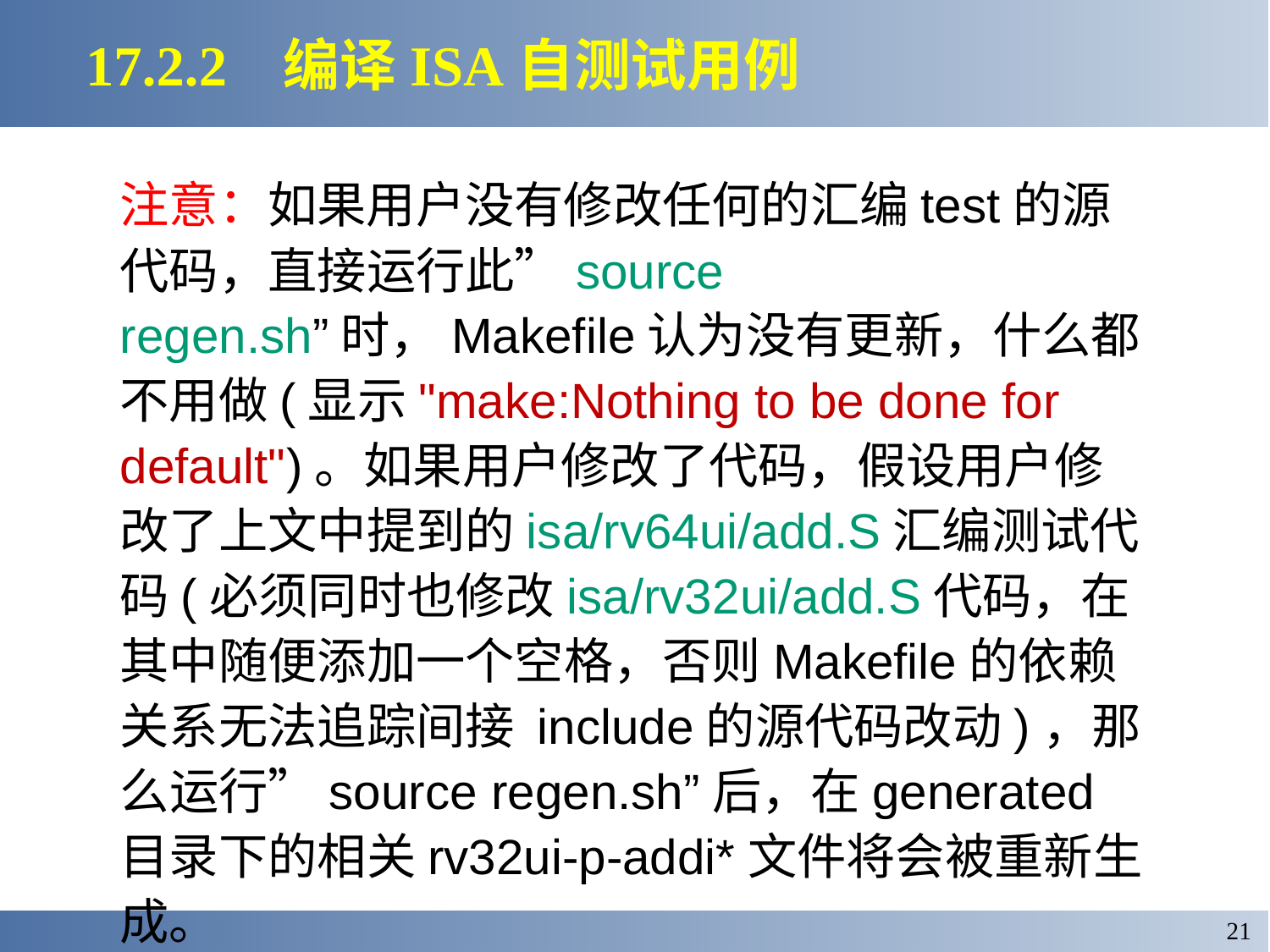

17.2.2   编译ISA自测试用例
注意：如果用户没有修改任何的汇编test的源代码，直接运行此”source regen.sh”时，Makefile认为没有更新，什么都不用做(显示"make:Nothing to be done for default")。如果用户修改了代码，假设用户修改了上文中提到的isa/rv64ui/add.S汇编测试代码(必须同时也修改isa/rv32ui/add.S代码，在其中随便添加一个空格，否则Makefile的依赖关系无法追踪间接 include的源代码改动)，那么运行”source regen.sh”后，在generated目录下的相关rv32ui-p-addi*文件将会被重新生成。